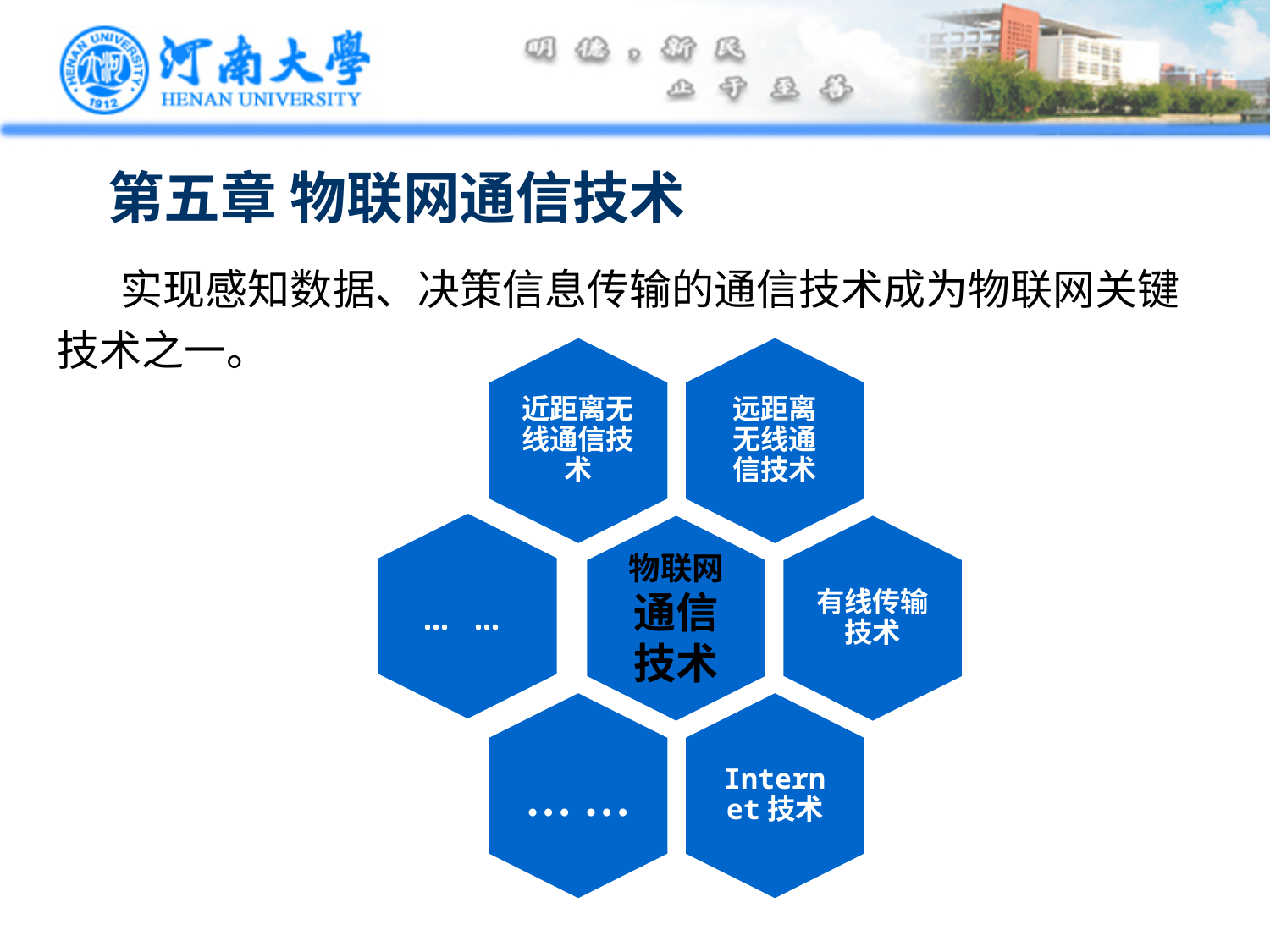

第五章 物联网通信技术
实现感知数据、决策信息传输的通信技术成为物联网关键技术之一。
远距离无线通信技术
近距离无线通信技术
物联网通信技术
有线传输技术
Internet技术
… …

… …